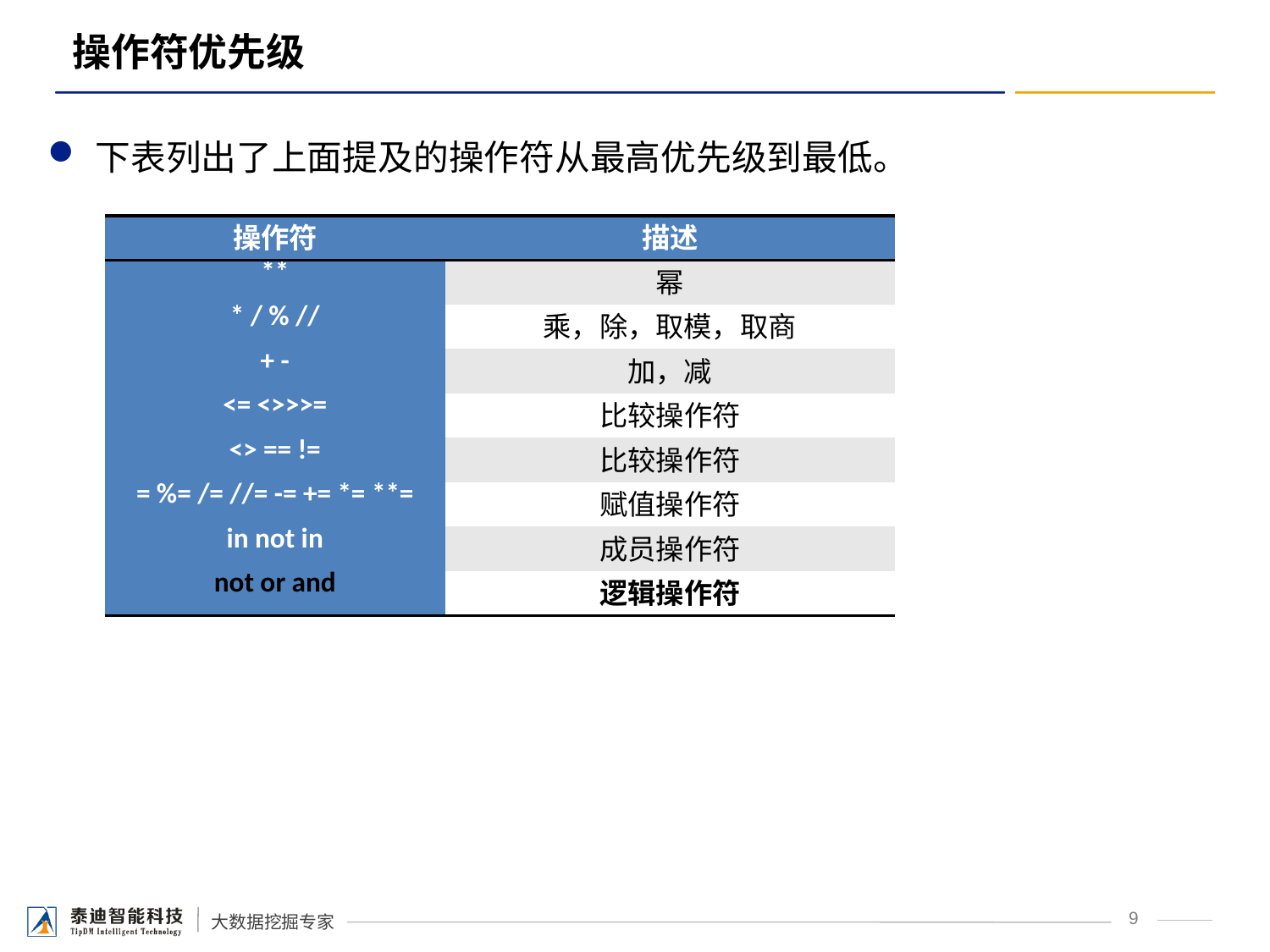

# 操作符优先级
下表列出了上面提及的操作符从最高优先级到最低。
| 操作符 | 描述 |
| --- | --- |
| \*\* | 幂 |
| \* / % // | 乘，除，取模，取商 |
| + - | 加，减 |
| <= <>>>= | 比较操作符 |
| <> == != | 比较操作符 |
| = %= /= //= -= += \*= \*\*= | 赋值操作符 |
| in not in | 成员操作符 |
| not or and | 逻辑操作符 |